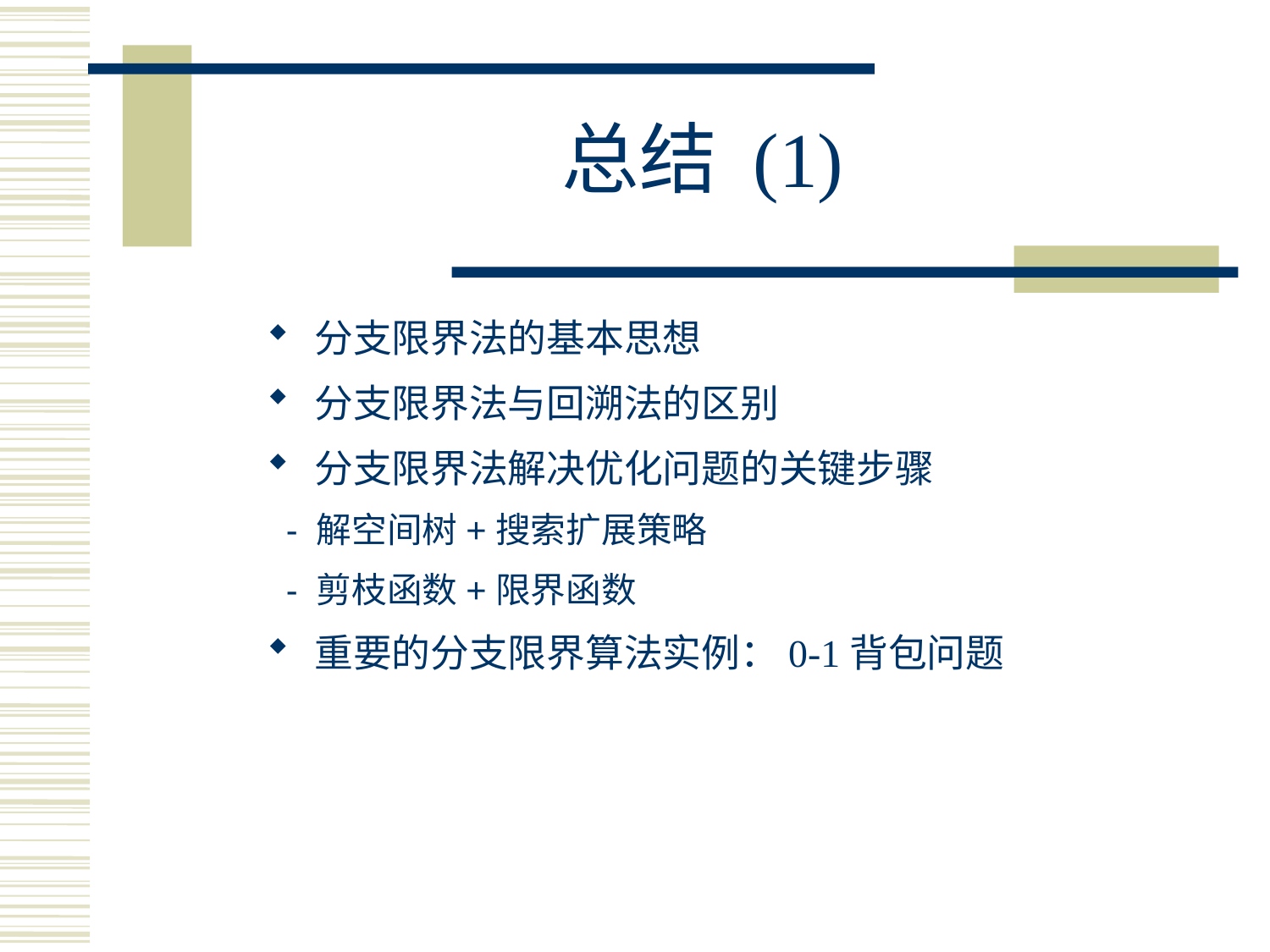

# 总结 (1)
分支限界法的基本思想
分支限界法与回溯法的区别
分支限界法解决优化问题的关键步骤
  - 解空间树+搜索扩展策略
  - 剪枝函数+限界函数
重要的分支限界算法实例：0-1背包问题